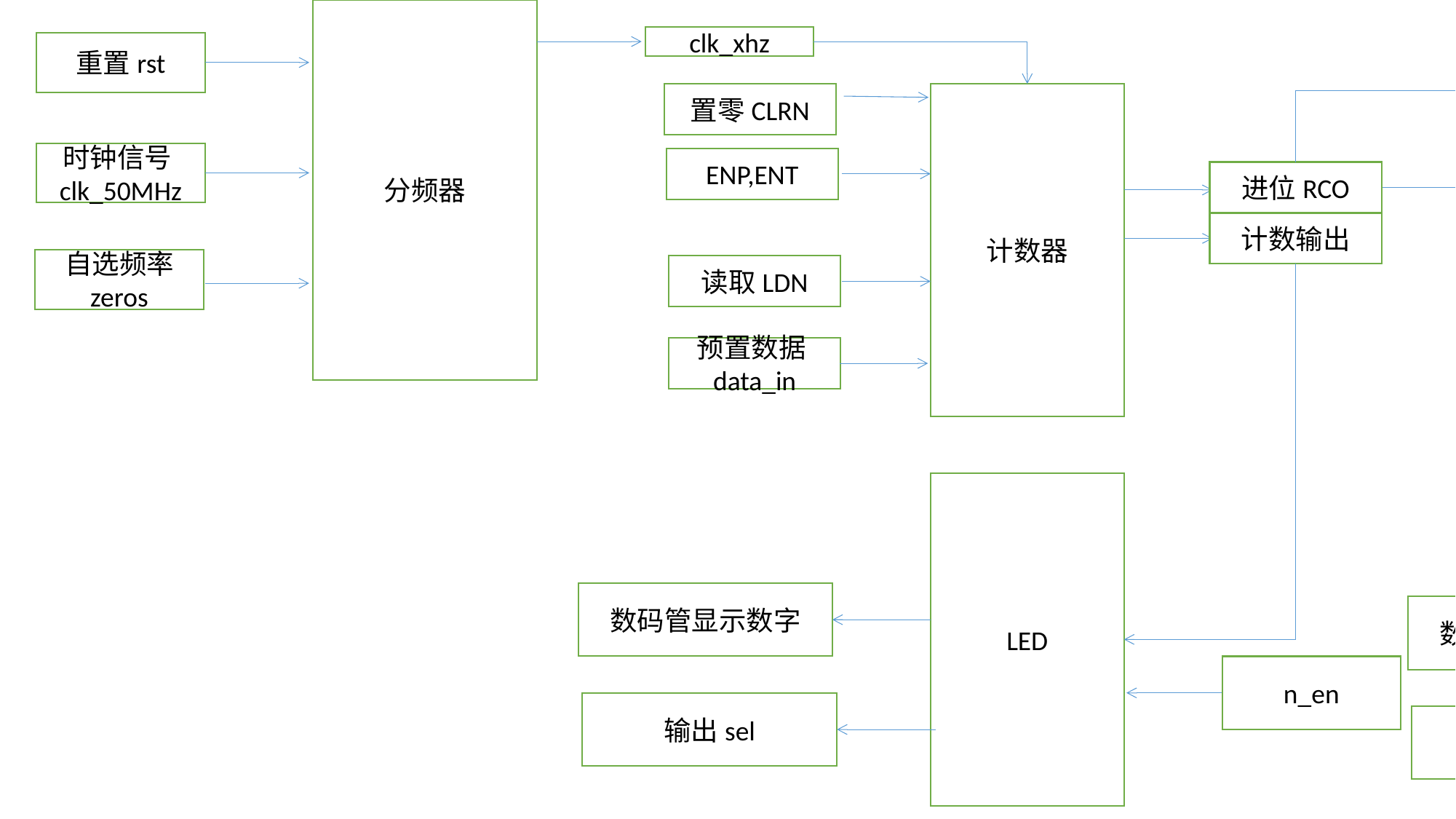

分频器
计数器
置零CLRN
clk_xhz
重置rst
进位RCO
ENP
置零CLRN
计数器
计数器
置零CLRN
计数输出
时钟信号clk_50MHz
进位RCO
ENP,ENT
ENT
进位RCO
ENP
计数输出
计数输出
自选频率
zeros
ENT
读取LDN
LED
预置数据data_in
数码管显示数字
LED
LED
n_en
输出sel
数码管显示数字
数码管显示数字
n_en
n_en
输出sel
输出sel